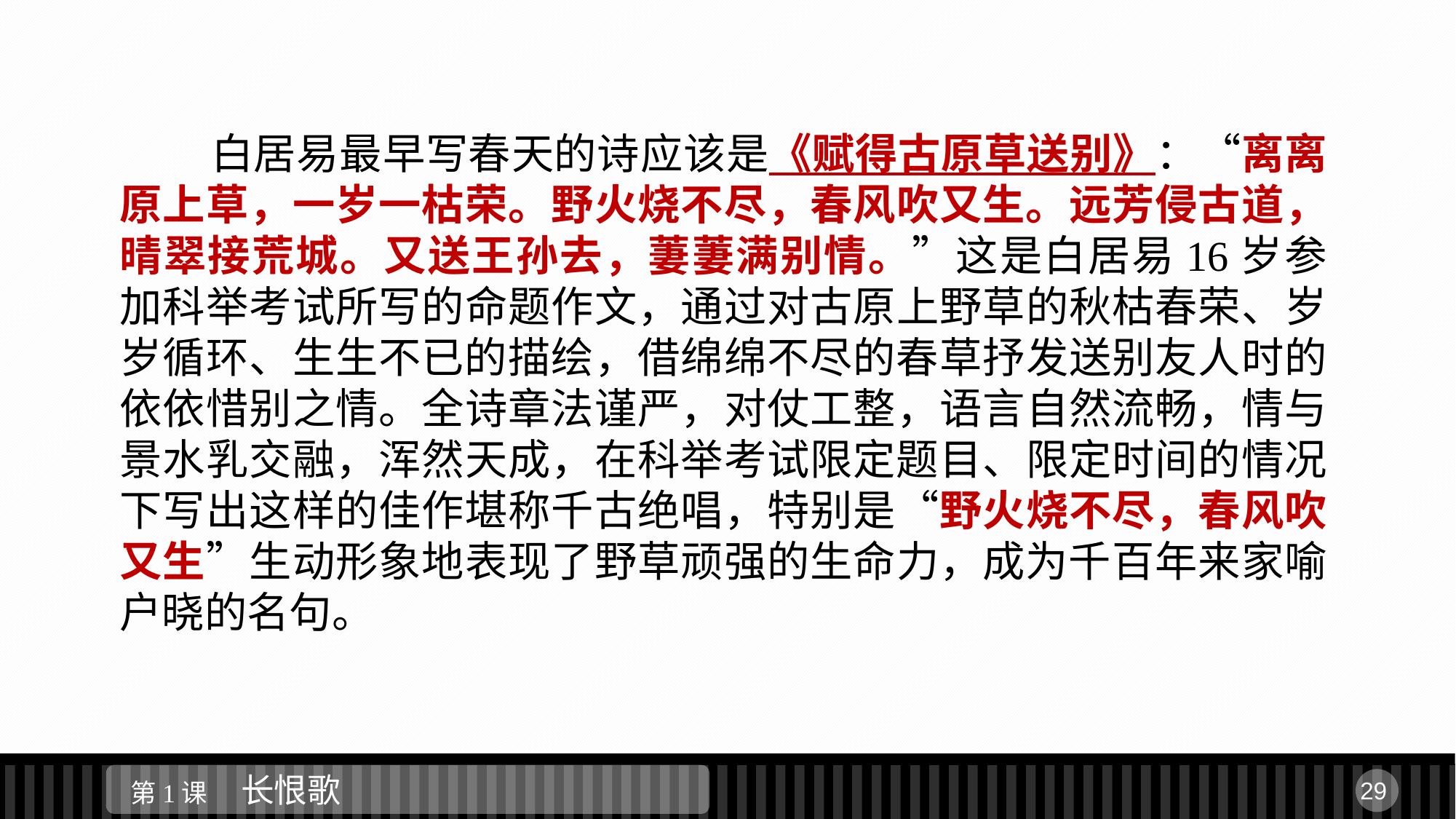

白居易最早写春天的诗应该是《赋得古原草送别》：“离离原上草，一岁一枯荣。野火烧不尽，春风吹又生。远芳侵古道，晴翠接荒城。又送王孙去，萋萋满别情。”这是白居易16岁参加科举考试所写的命题作文，通过对古原上野草的秋枯春荣、岁岁循环、生生不已的描绘，借绵绵不尽的春草抒发送别友人时的依依惜别之情。全诗章法谨严，对仗工整，语言自然流畅，情与景水乳交融，浑然天成，在科举考试限定题目、限定时间的情况下写出这样的佳作堪称千古绝唱，特别是“野火烧不尽，春风吹又生”生动形象地表现了野草顽强的生命力，成为千百年来家喻户晓的名句。